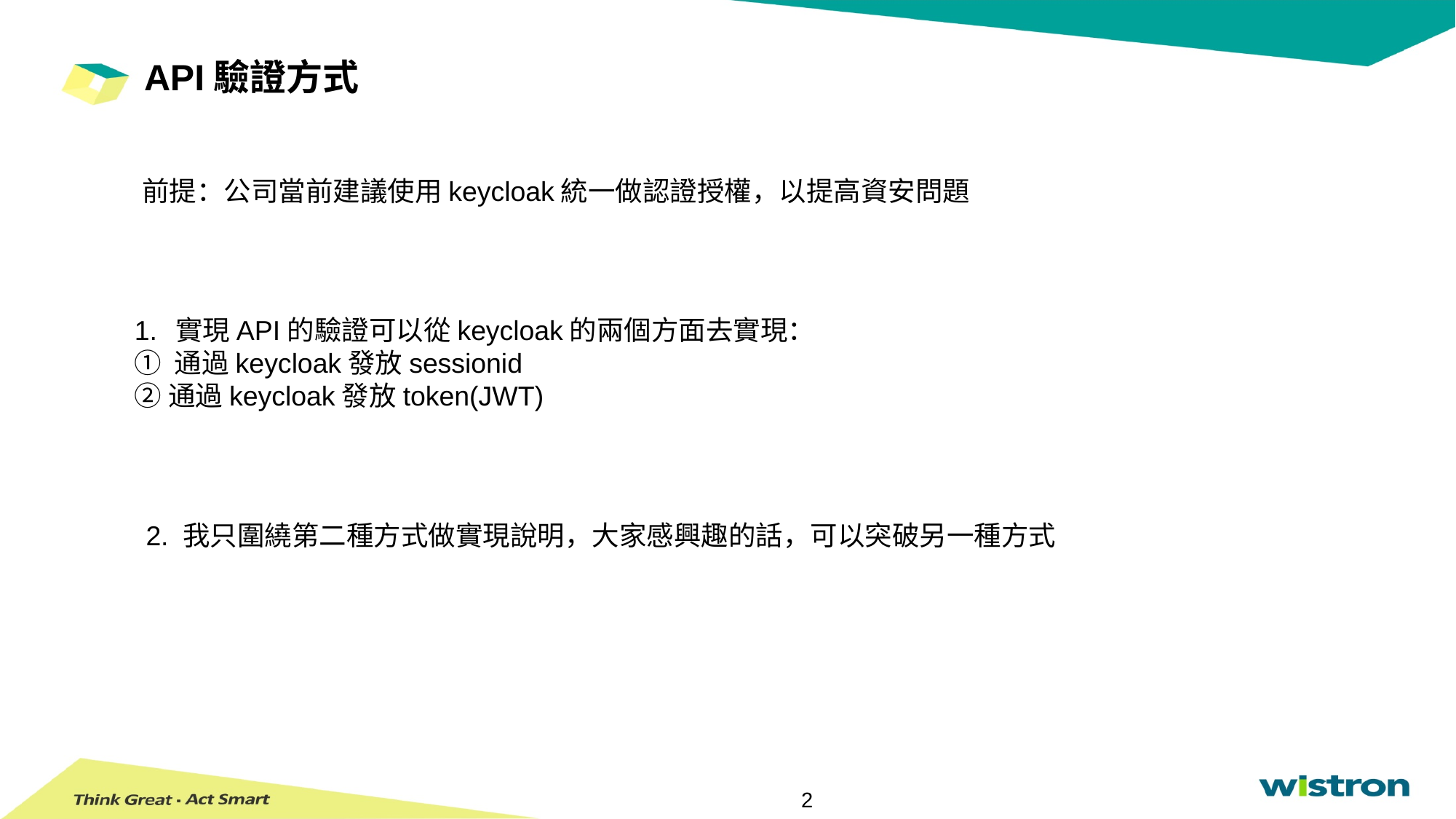

# API驗證方式
前提：公司當前建議使用keycloak統一做認證授權，以提高資安問題

實現API的驗證可以從keycloak的兩個方面去實現：
① 通過keycloak發放sessionid
②通過keycloak發放token(JWT)
2. 我只圍繞第二種方式做實現說明，大家感興趣的話，可以突破另一種方式